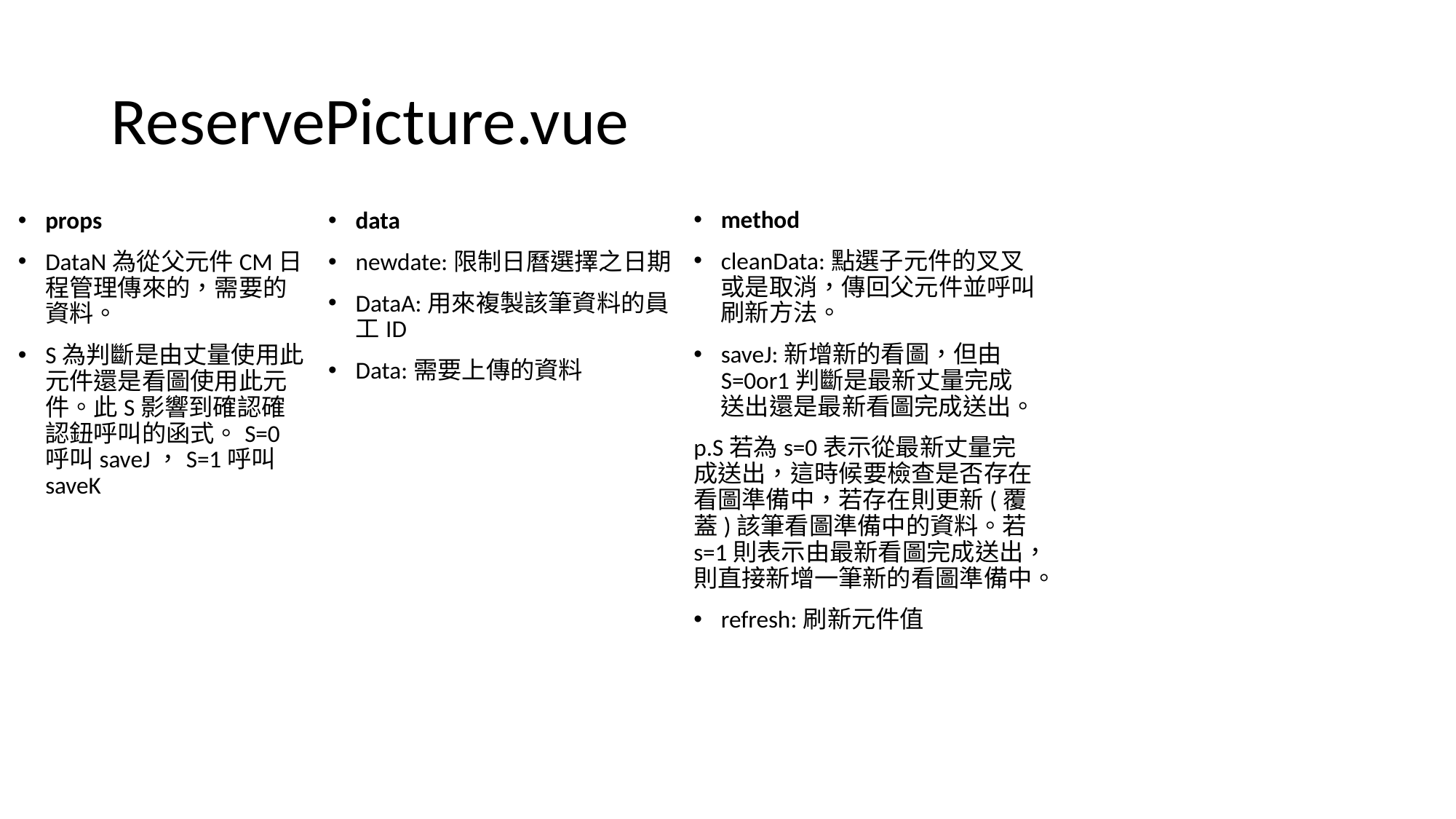

# ReservePicture.vue
method
cleanData:點選子元件的叉叉或是取消，傳回父元件並呼叫刷新方法。
saveJ:新增新的看圖，但由S=0or1判斷是最新丈量完成送出還是最新看圖完成送出。
p.S若為s=0表示從最新丈量完成送出，這時候要檢查是否存在看圖準備中，若存在則更新(覆蓋)該筆看圖準備中的資料。若s=1則表示由最新看圖完成送出，則直接新增一筆新的看圖準備中。
refresh:刷新元件值

props
DataN為從父元件CM日程管理傳來的，需要的資料。
S為判斷是由丈量使用此元件還是看圖使用此元件。此S影響到確認確認鈕呼叫的函式。S=0呼叫saveJ，S=1呼叫saveK

data
newdate:限制日曆選擇之日期
DataA:用來複製該筆資料的員工ID
Data:需要上傳的資料